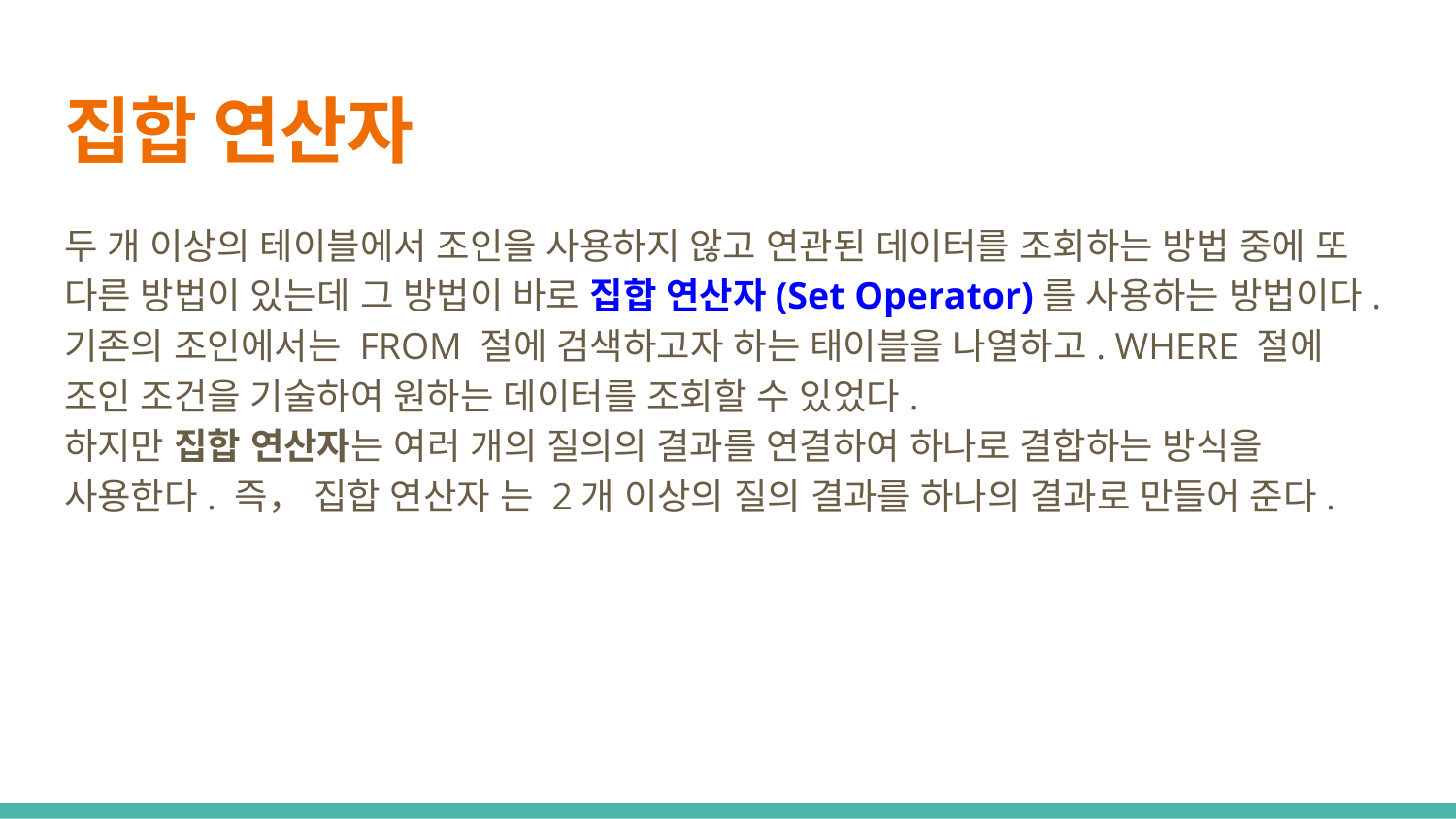

# 집합 연산자
두 개 이상의 테이블에서 조인을 사용하지 않고 연관된 데이터를 조회하는 방법 중에 또 다른 방법이 있는데 그 방법이 바로 집합 연산자(Set Operator)를 사용하는 방법이다.
기존의 조인에서는 FROM 절에 검색하고자 하는 태이블을 나열하고. WHERE 절에 조인 조건을 기술하여 원하는 데이터를 조회할 수 있었다.
하지만 집합 연산자는 여러 개의 질의의 결과를 연결하여 하나로 결합하는 방식을 사용한다. 즉， 집합 연산자 는 2개 이상의 질의 결과를 하나의 결과로 만들어 준다.